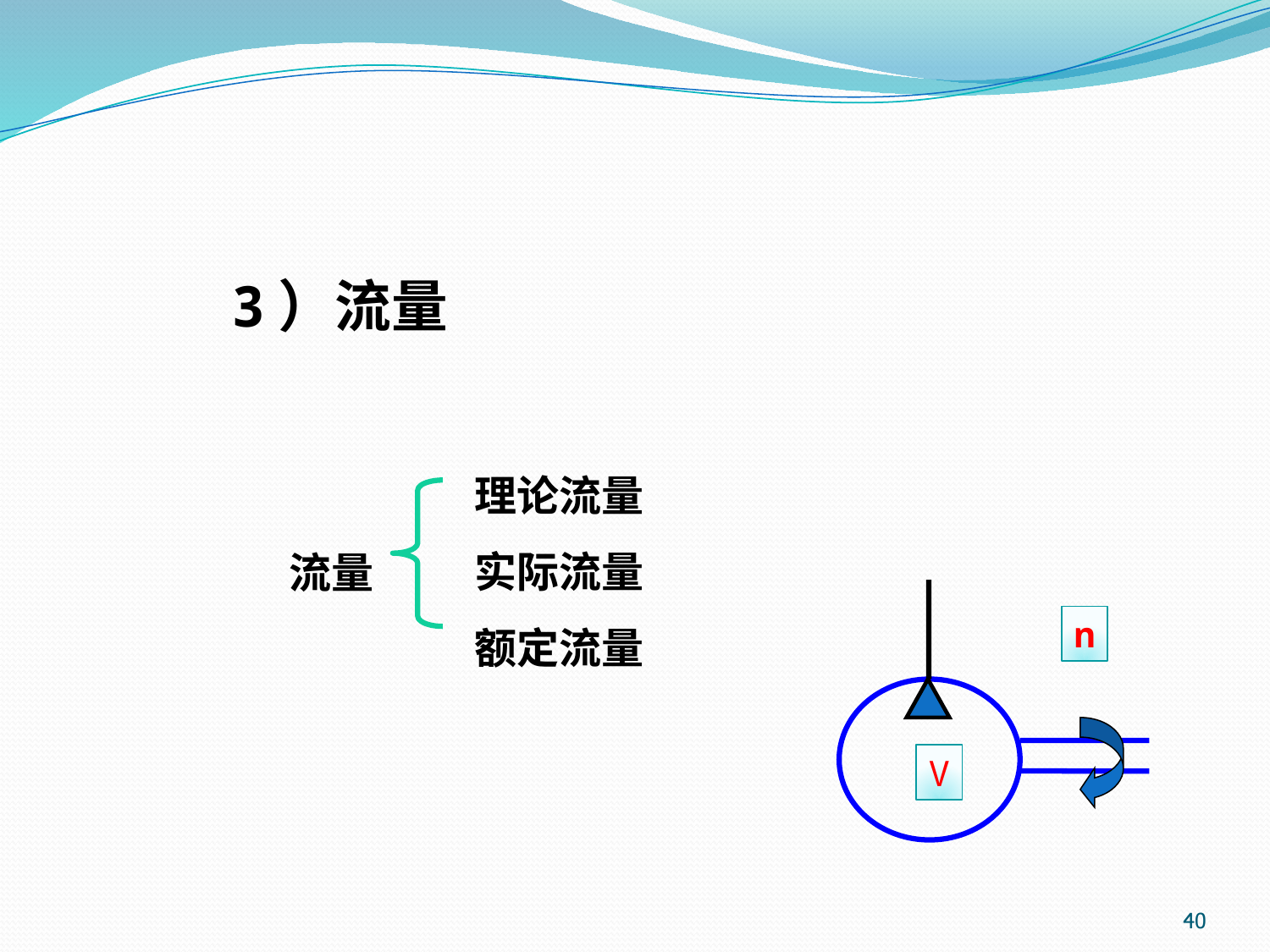

3）流量
理论流量
实际流量
额定流量

流量

n
V
40